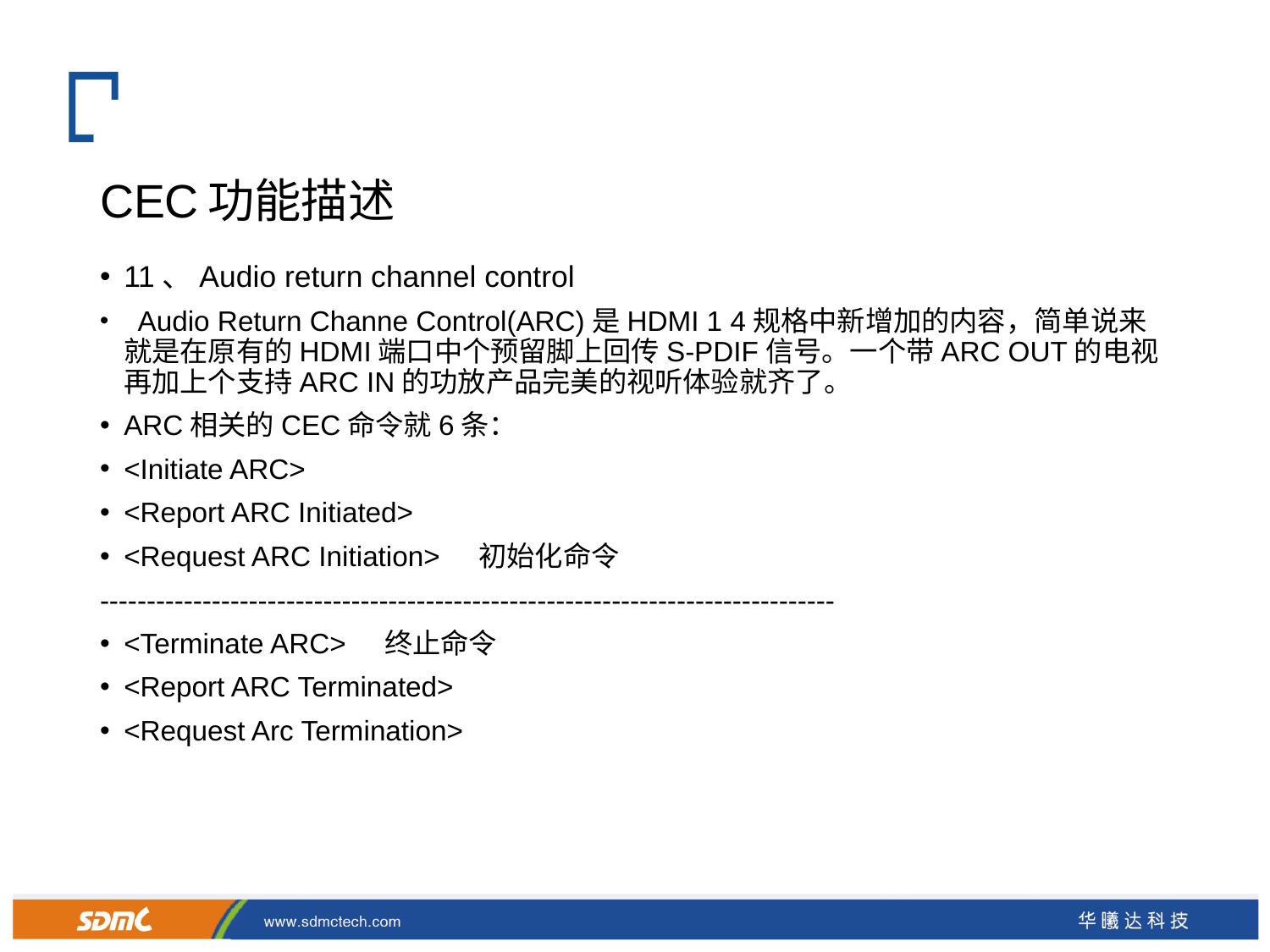

# CEC功能描述
11、Audio return channel control
  Audio Return Channe Control(ARC)是HDMI 1 4规格中新增加的内容，简单说来就是在原有的HDMI端口中个预留脚上回传S-PDIF信号。一个带ARC OUT的电视再加上个支持ARC IN的功放产品完美的视听体验就齐了。
ARC相关的CEC命令就6条：
<Initiate ARC>
<Report ARC Initiated>
<Request ARC Initiation>    初始化命令
-------------------------------------------------------------------------------
<Terminate ARC>    终止命令
<Report ARC Terminated>
<Request Arc Termination>